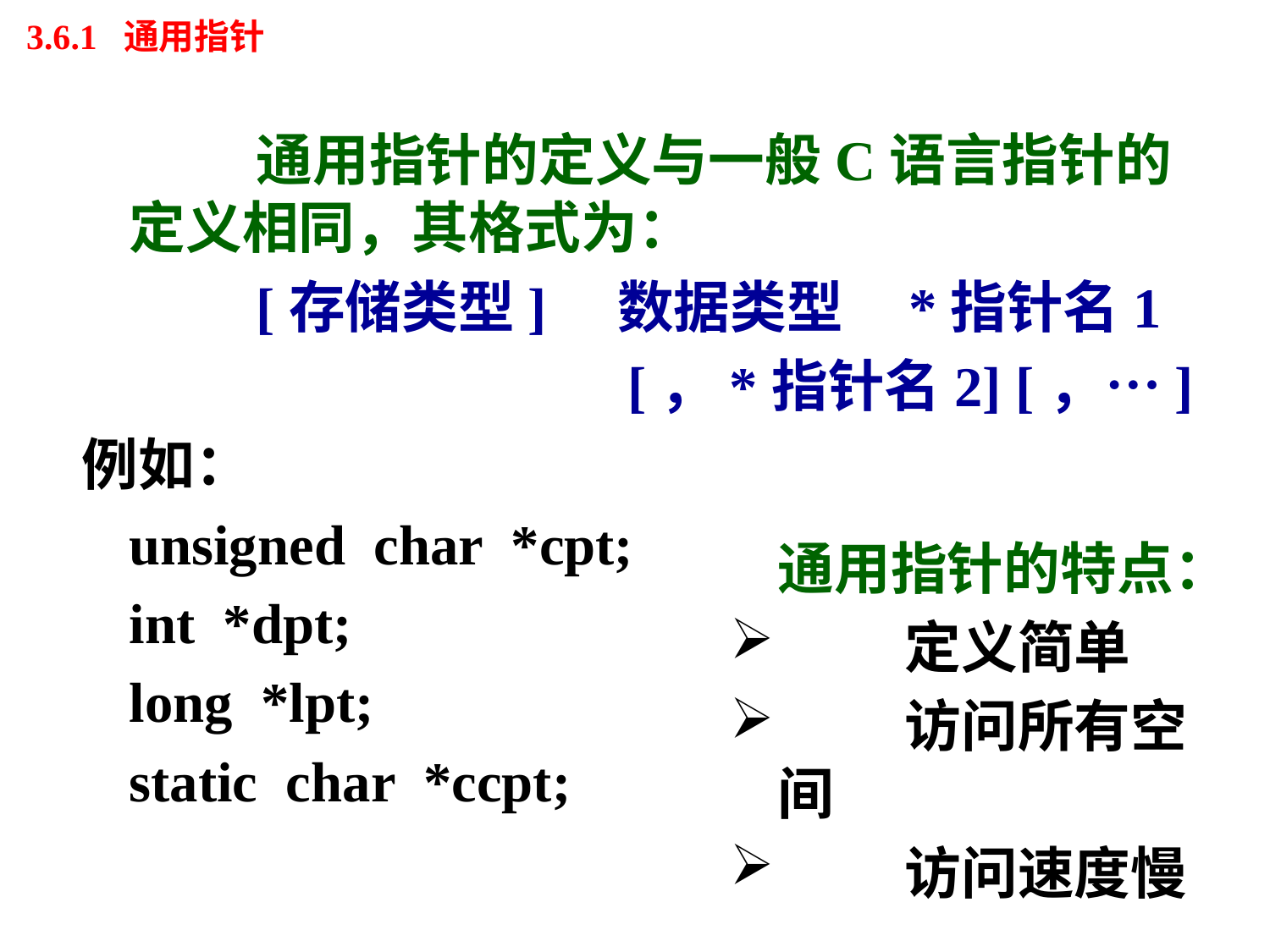

# 3.6.1  通用指针
		通用指针的定义与一般C语言指针的定义相同，其格式为：
		[存储类型]    数据类型    *指针名1
[，*指针名2] [，…]
例如：
	unsigned  char  *cpt;
	int  *dpt;
	long  *lpt;
	static  char  *ccpt;
	通用指针的特点：
	定义简单
	访问所有空间
	访问速度慢